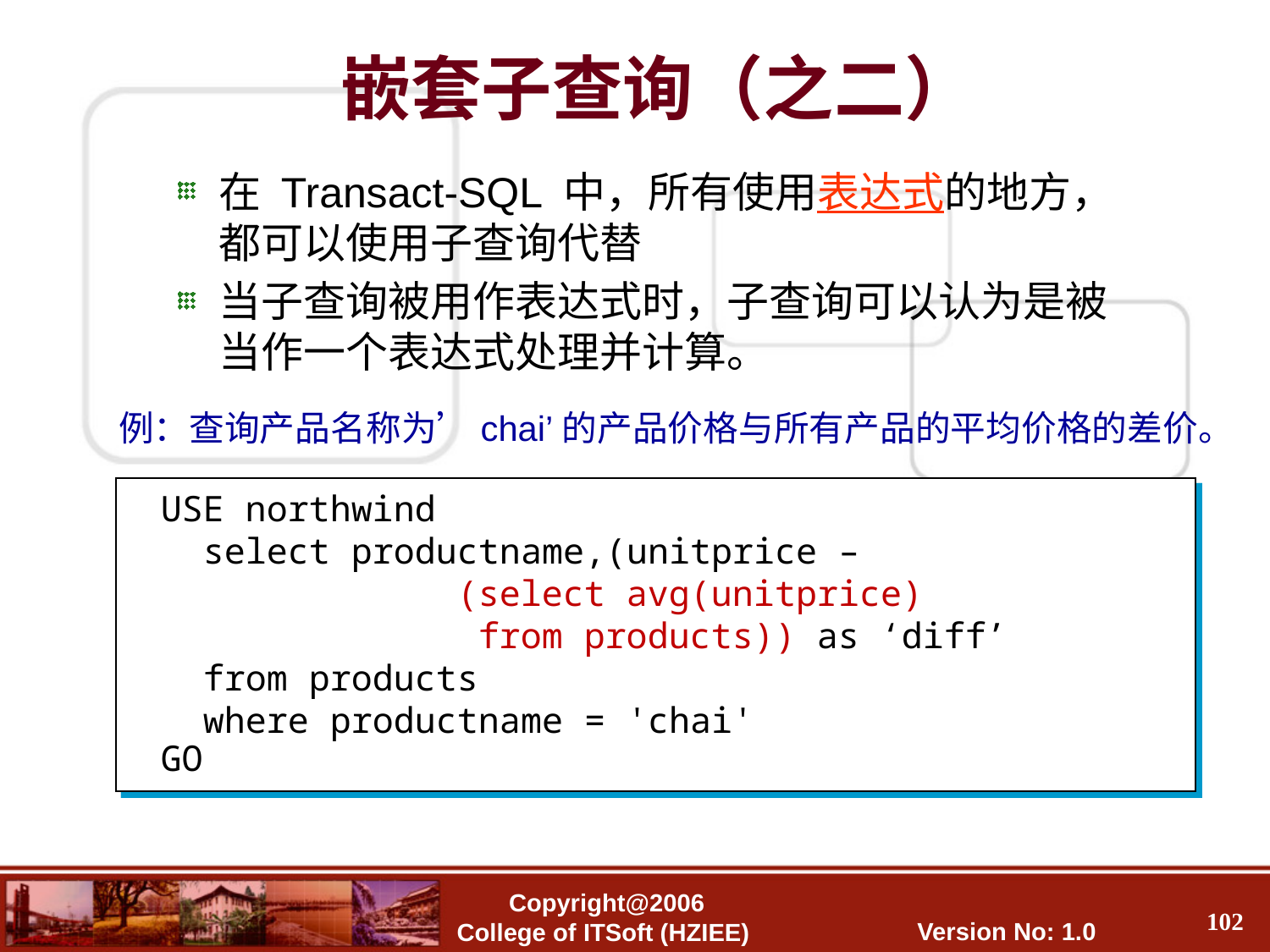

嵌套子查询（之二）
在 Transact-SQL 中，所有使用表达式的地方，都可以使用子查询代替
当子查询被用作表达式时，子查询可以认为是被当作一个表达式处理并计算。
例：查询产品名称为’chai’的产品价格与所有产品的平均价格的差价。
USE northwind
  select productname,(unitprice –
              (select avg(unitprice)
               from products)) as ‘diff’
  from products
  where productname = 'chai'
GO